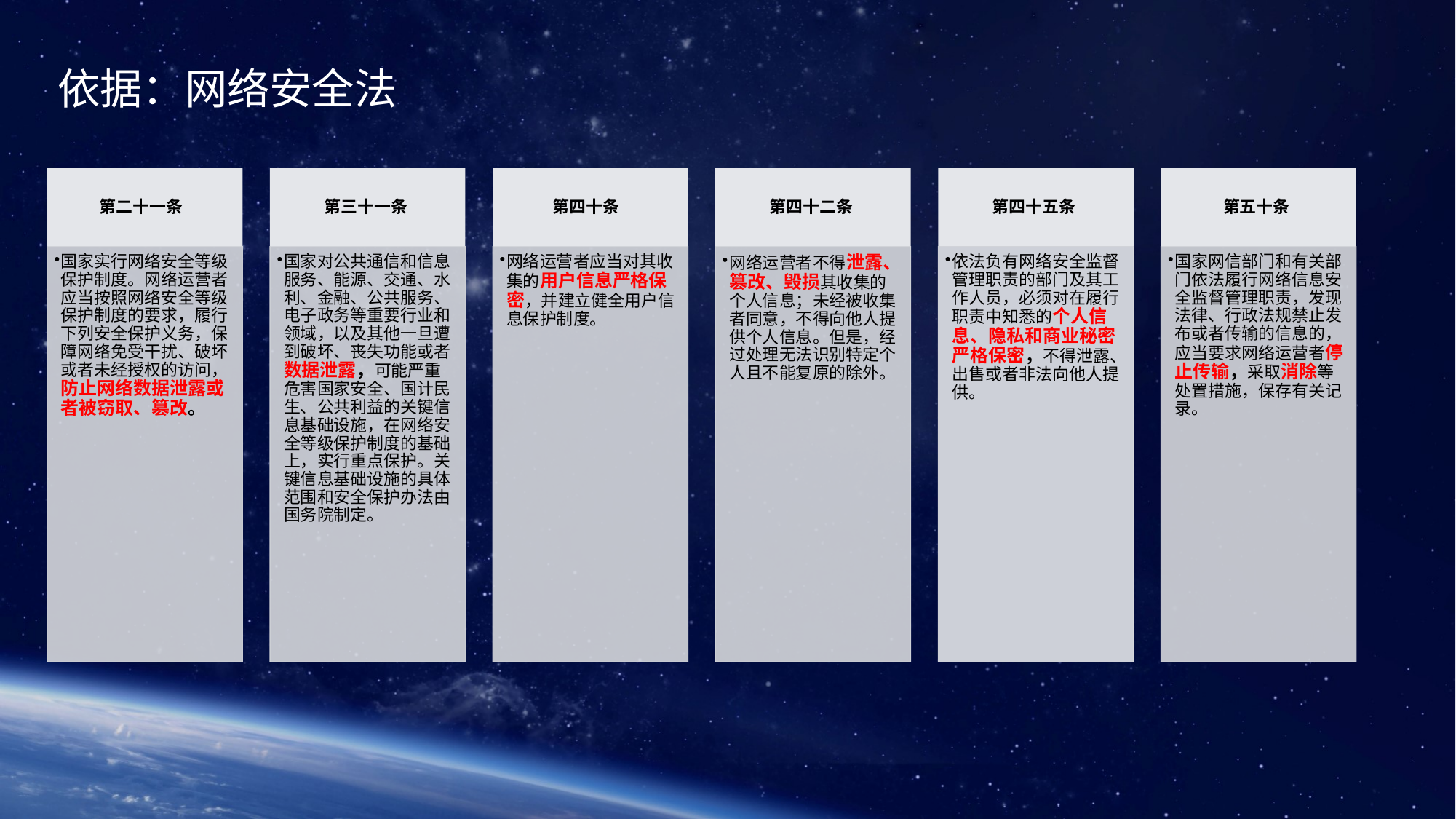

依据：网络安全法
第二十一条
国家实行网络安全等级保护制度。网络运营者应当按照网络安全等级保护制度的要求，履行下列安全保护义务，保障网络免受干扰、破坏或者未经授权的访问，防止网络数据泄露或者被窃取、篡改。
第三十一条
国家对公共通信和信息服务、能源、交通、水利、金融、公共服务、电子政务等重要行业和领域，以及其他一旦遭到破坏、丧失功能或者数据泄露，可能严重危害国家安全、国计民生、公共利益的关键信息基础设施，在网络安全等级保护制度的基础上，实行重点保护。关键信息基础设施的具体范围和安全保护办法由国务院制定。
第四十条
网络运营者应当对其收集的用户信息严格保密，并建立健全用户信息保护制度。
第四十二条
网络运营者不得泄露、篡改、毁损其收集的个人信息；未经被收集者同意，不得向他人提供个人信息。但是，经过处理无法识别特定个人且不能复原的除外。
第四十五条
依法负有网络安全监督管理职责的部门及其工作人员，必须对在履行职责中知悉的个人信息、隐私和商业秘密严格保密，不得泄露、出售或者非法向他人提供。
第五十条
国家网信部门和有关部门依法履行网络信息安全监督管理职责，发现法律、行政法规禁止发布或者传输的信息的，应当要求网络运营者停止传输，采取消除等处置措施，保存有关记录。